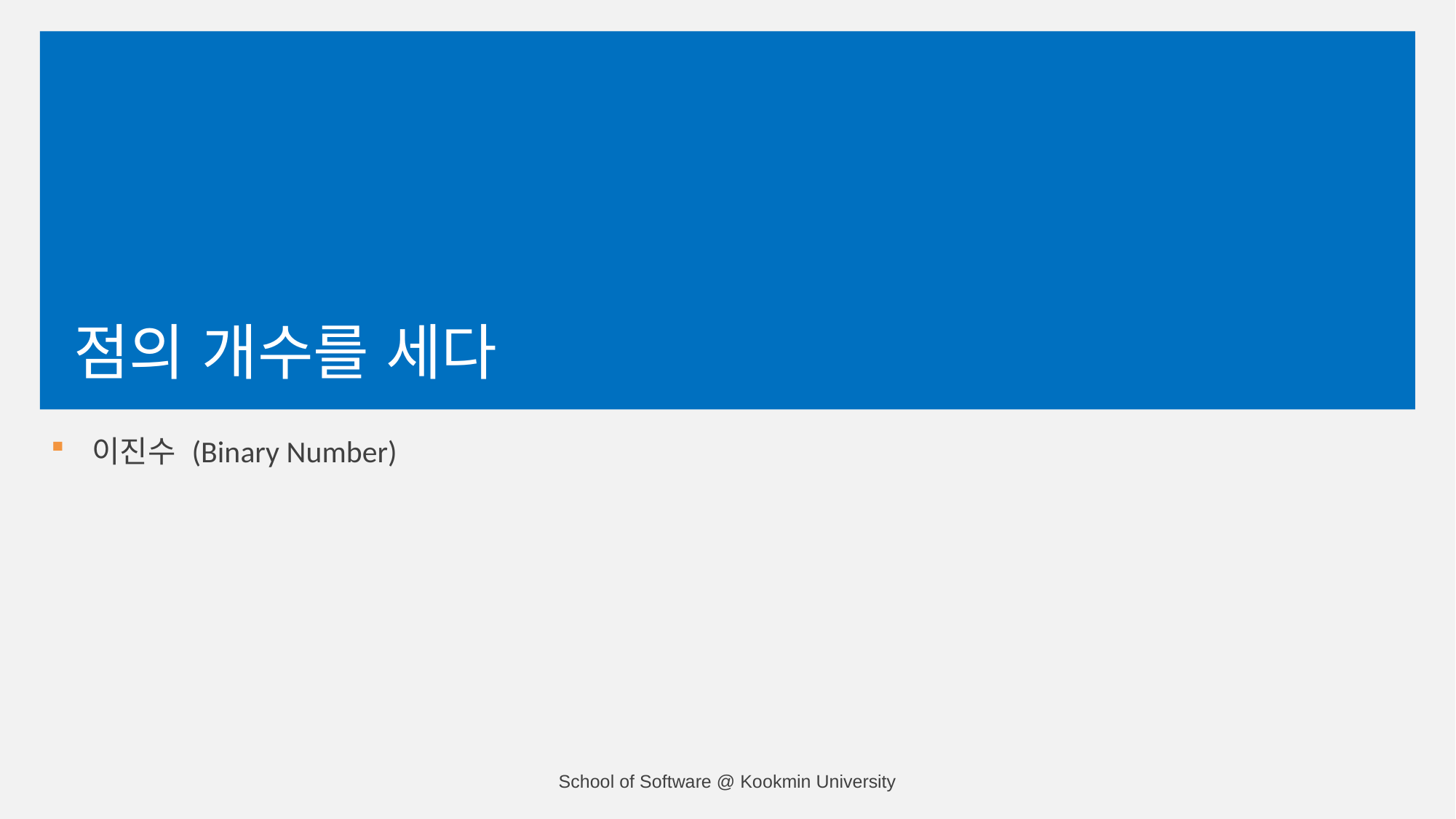

# 점의 개수를 세다
이진수 (Binary Number)
School of Software @ Kookmin University